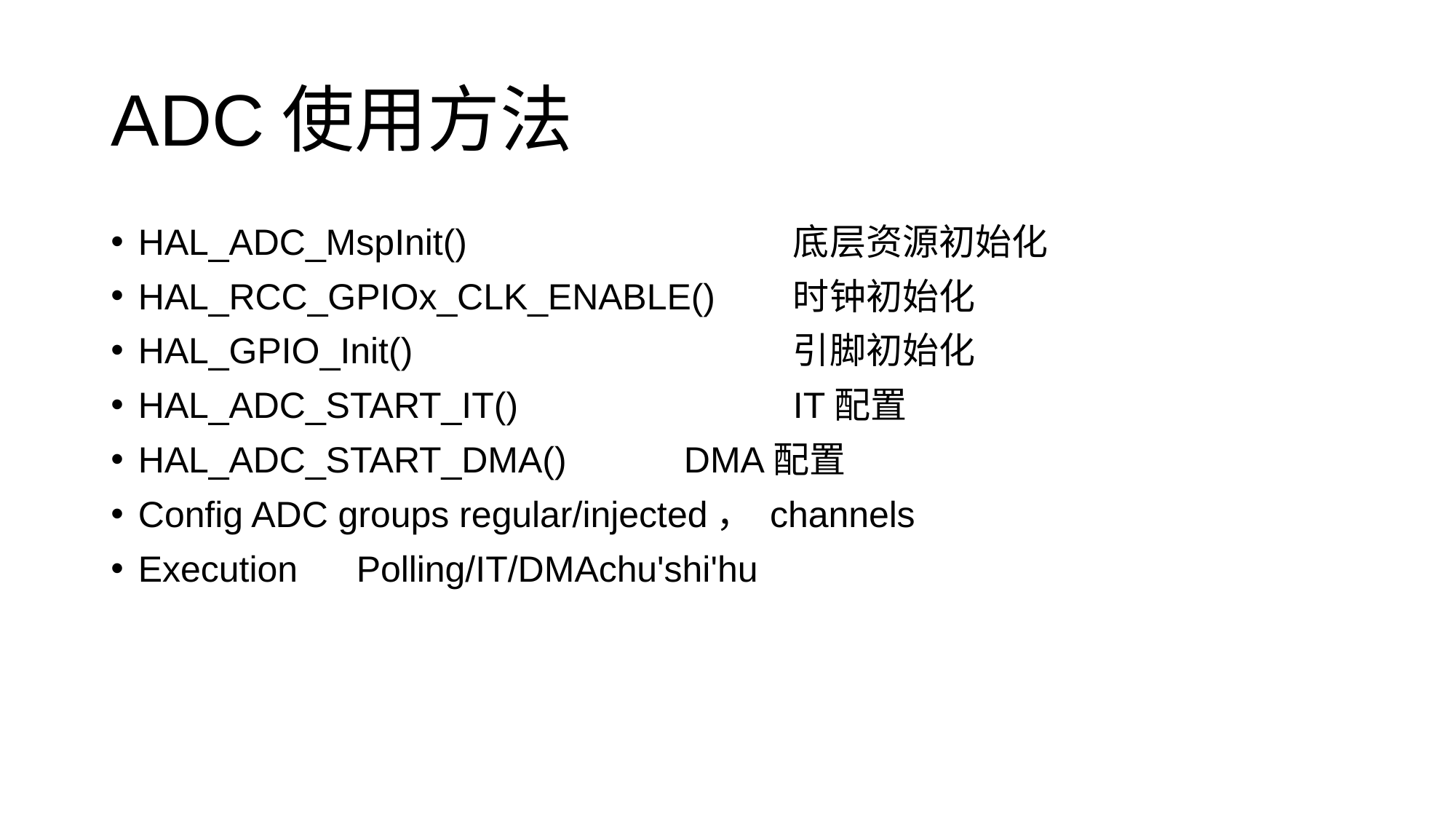

# ADC使用方法
HAL_ADC_MspInit()			底层资源初始化
HAL_RCC_GPIOx_CLK_ENABLE()	时钟初始化
HAL_GPIO_Init()				引脚初始化
HAL_ADC_START_IT()			IT配置
HAL_ADC_START_DMA()		DMA配置
Config ADC groups regular/injected， channels
Execution	Polling/IT/DMAchu'shi'hu